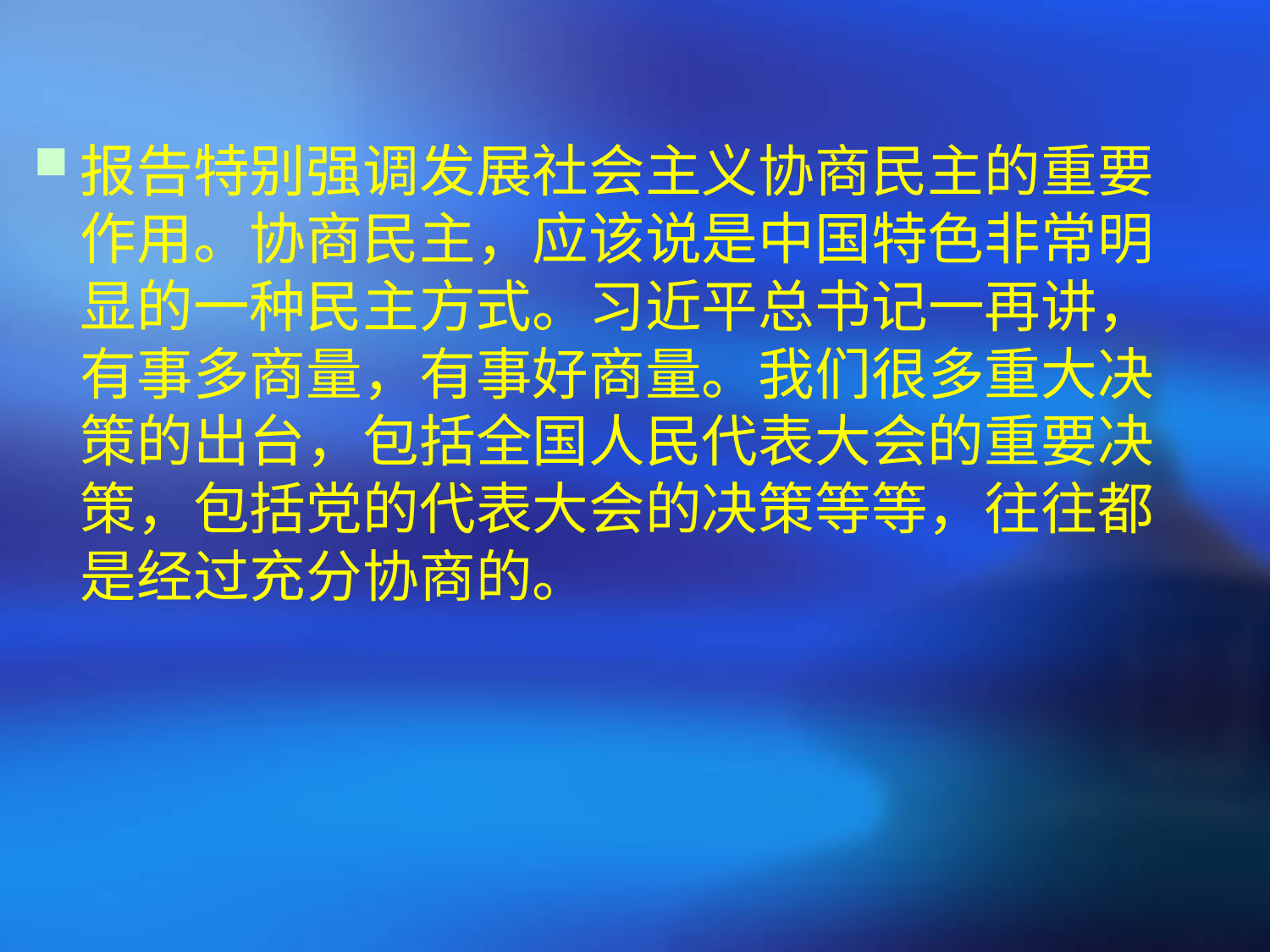

报告特别强调发展社会主义协商民主的重要作用。协商民主，应该说是中国特色非常明显的一种民主方式。习近平总书记一再讲，有事多商量，有事好商量。我们很多重大决策的出台，包括全国人民代表大会的重要决策，包括党的代表大会的决策等等，往往都是经过充分协商的。